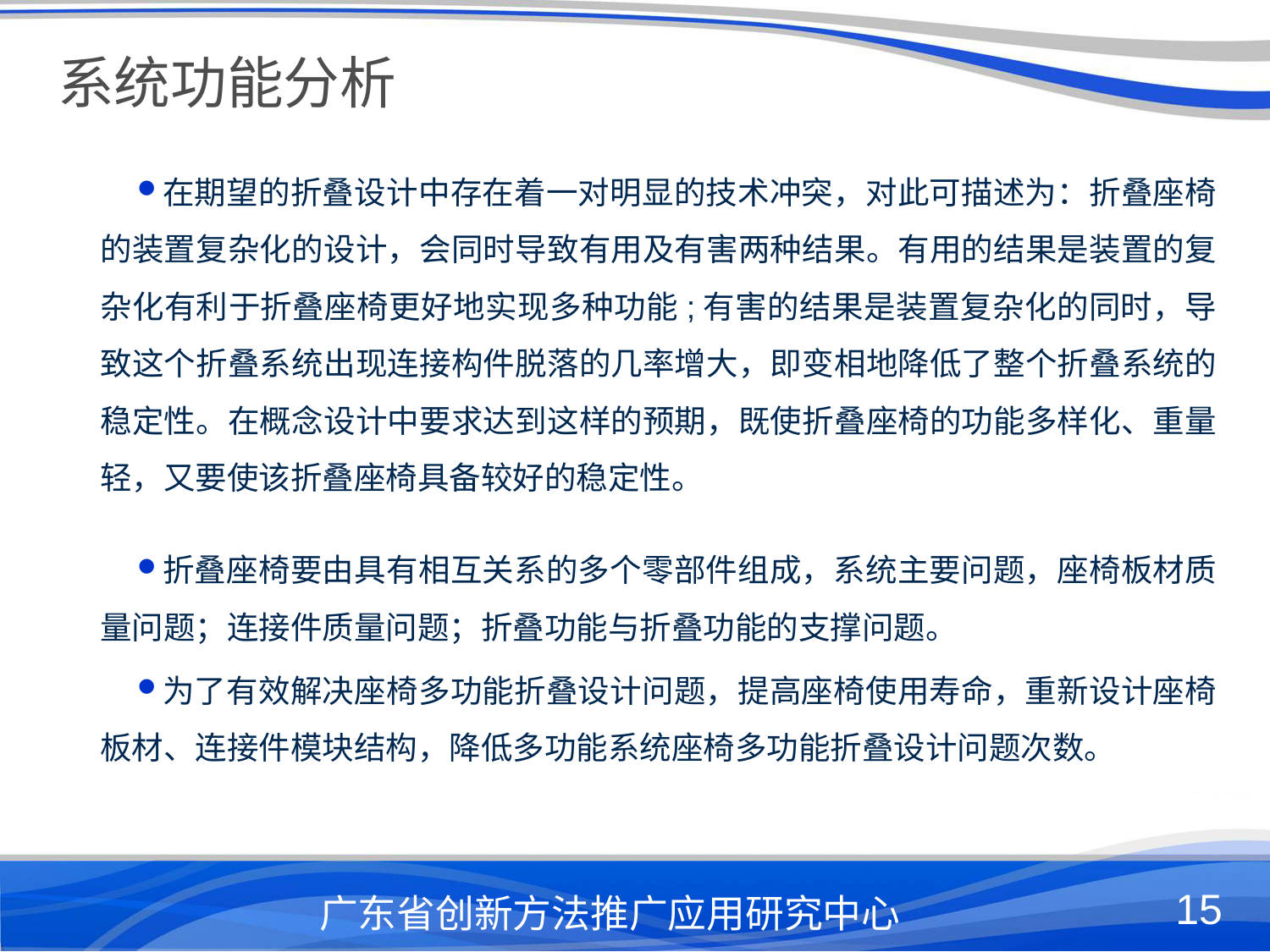

# 系统功能分析
在期望的折叠设计中存在着一对明显的技术冲突，对此可描述为：折叠座椅的装置复杂化的设计，会同时导致有用及有害两种结果。有用的结果是装置的复杂化有利于折叠座椅更好地实现多种功能;有害的结果是装置复杂化的同时，导致这个折叠系统出现连接构件脱落的几率增大，即变相地降低了整个折叠系统的稳定性。在概念设计中要求达到这样的预期，既使折叠座椅的功能多样化、重量轻，又要使该折叠座椅具备较好的稳定性。
折叠座椅要由具有相互关系的多个零部件组成，系统主要问题，座椅板材质量问题；连接件质量问题；折叠功能与折叠功能的支撑问题。
为了有效解决座椅多功能折叠设计问题，提高座椅使用寿命，重新设计座椅板材、连接件模块结构，降低多功能系统座椅多功能折叠设计问题次数。
广东省创新方法推广应用研究中心
15